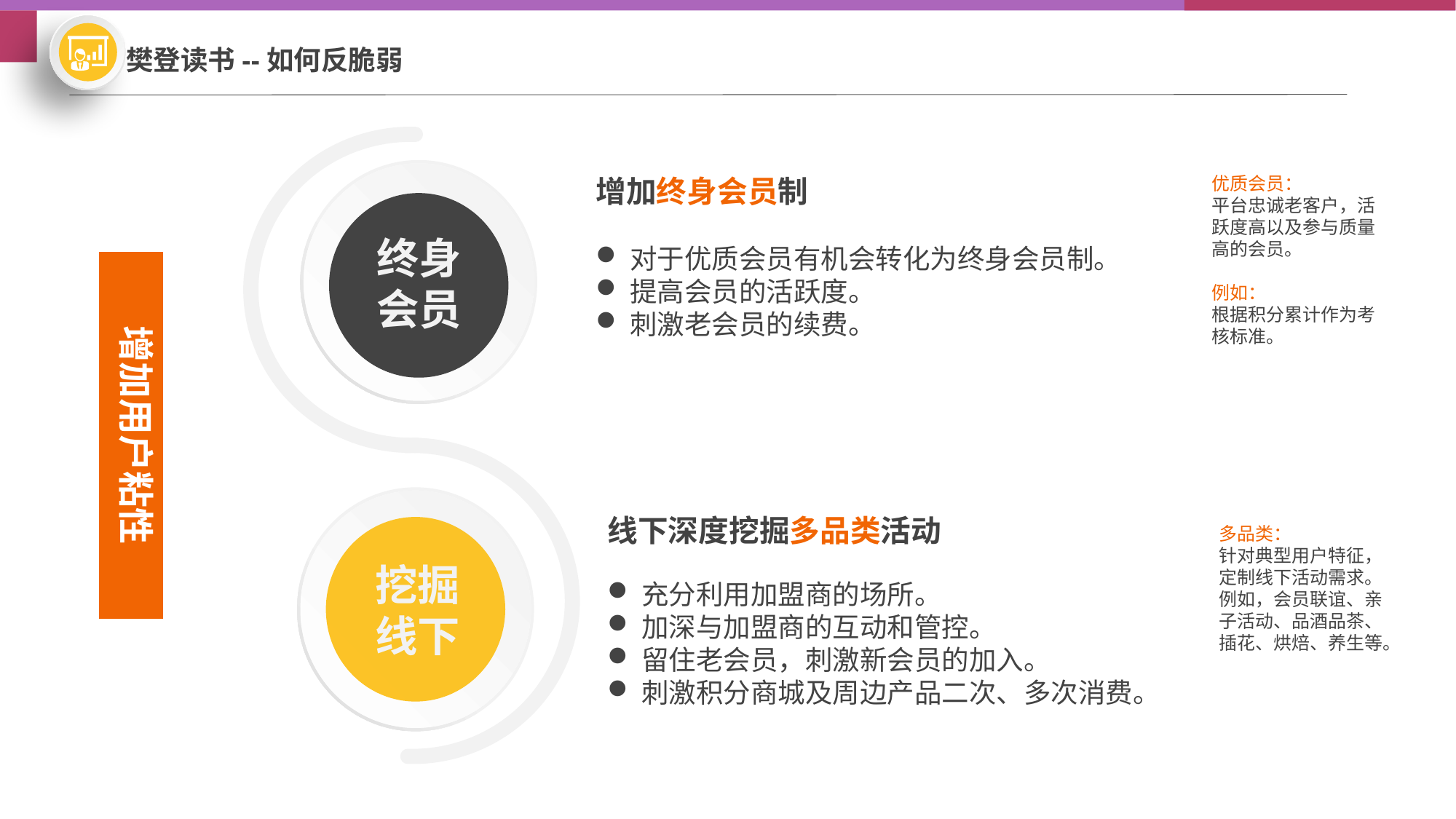

樊登读书--如何反脆弱

终身会员
增加终身会员制

对于优质会员有机会转化为终身会员制。
提高会员的活跃度。
刺激老会员的续费。
优质会员：
平台忠诚老客户，活跃度高以及参与质量高的会员。

例如：
根据积分累计作为考核标准。
增加用户粘性

挖掘线下
线下深度挖掘多品类活动

充分利用加盟商的场所。
加深与加盟商的互动和管控。
留住老会员，刺激新会员的加入。
刺激积分商城及周边产品二次、多次消费。
多品类：
针对典型用户特征，定制线下活动需求。
例如，会员联谊、亲子活动、品酒品茶、插花、烘焙、养生等。